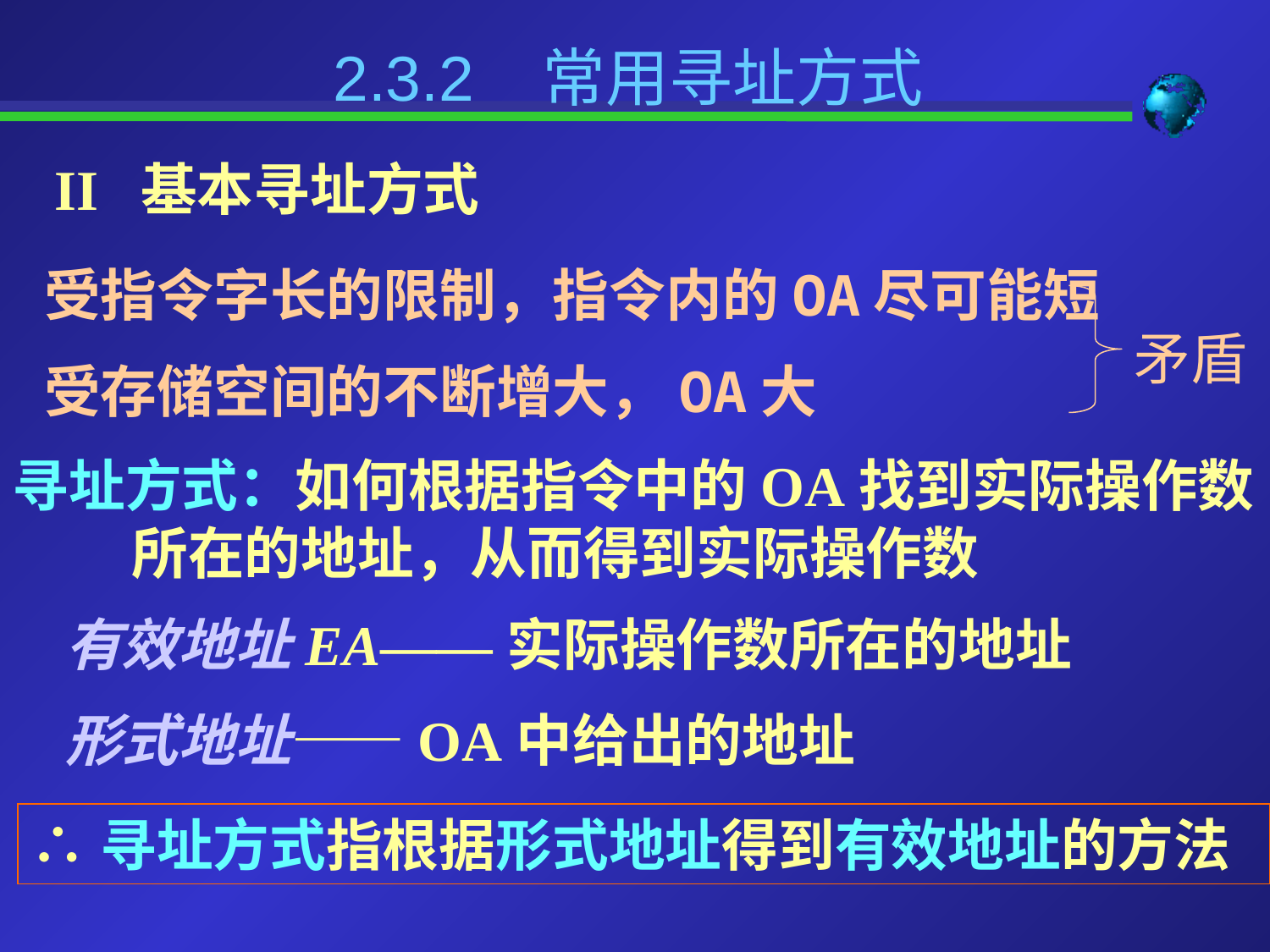

2.3.2   常用寻址方式
II  基本寻址方式
受指令字长的限制，指令内的OA尽可能短
受存储空间的不断增大，OA大

矛盾
寻址方式：如何根据指令中的OA找到实际操作数所在的地址，从而得到实际操作数
有效地址EA——实际操作数所在的地址
形式地址——OA中给出的地址
∴寻址方式指根据形式地址得到有效地址的方法
17